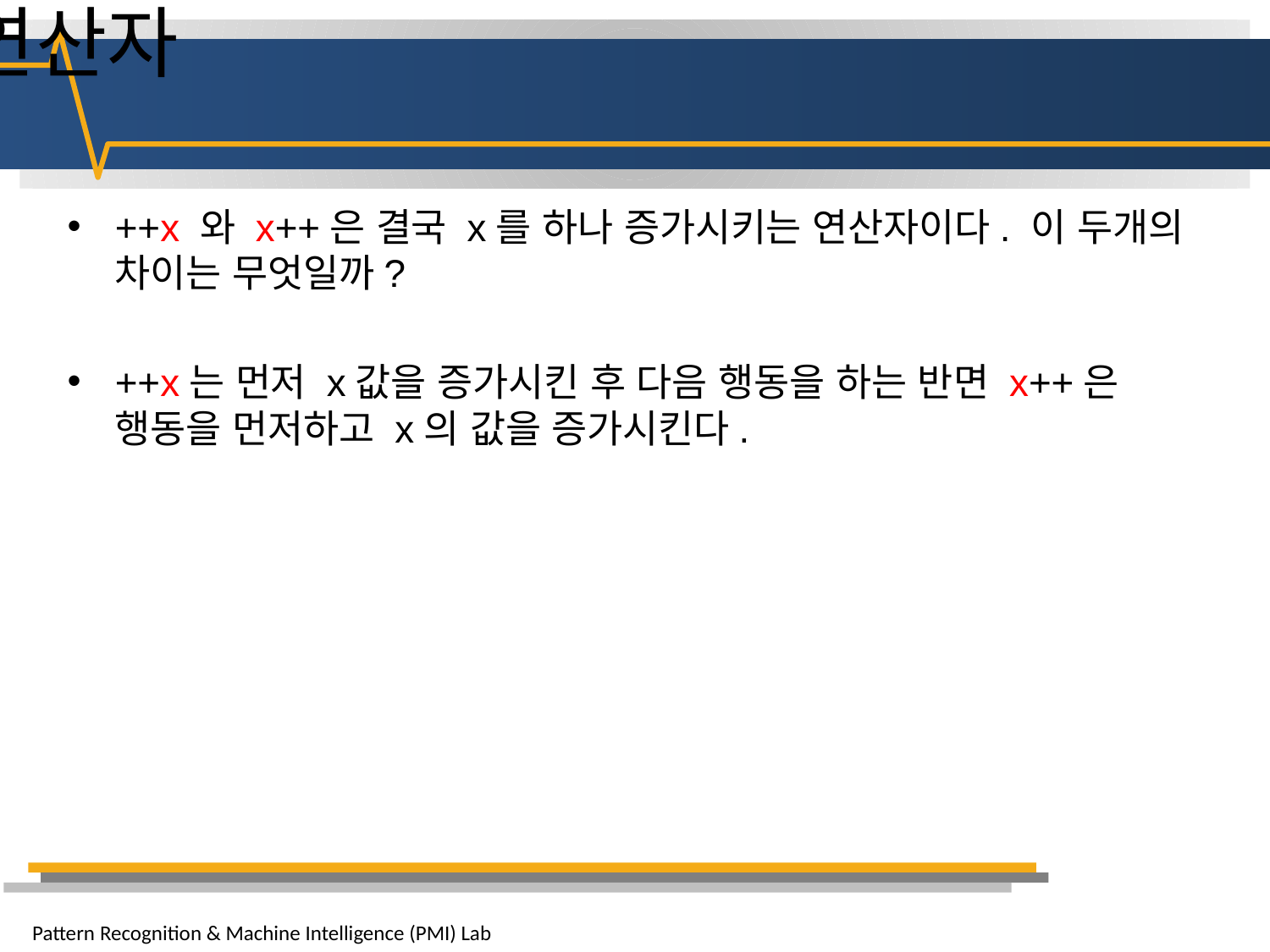

# 증감연산자
++x 와 x++은 결국 x를 하나 증가시키는 연산자이다. 이 두개의 차이는 무엇일까?

++x는 먼저 x값을 증가시킨 후 다음 행동을 하는 반면 x++은 행동을 먼저하고 x의 값을 증가시킨다.